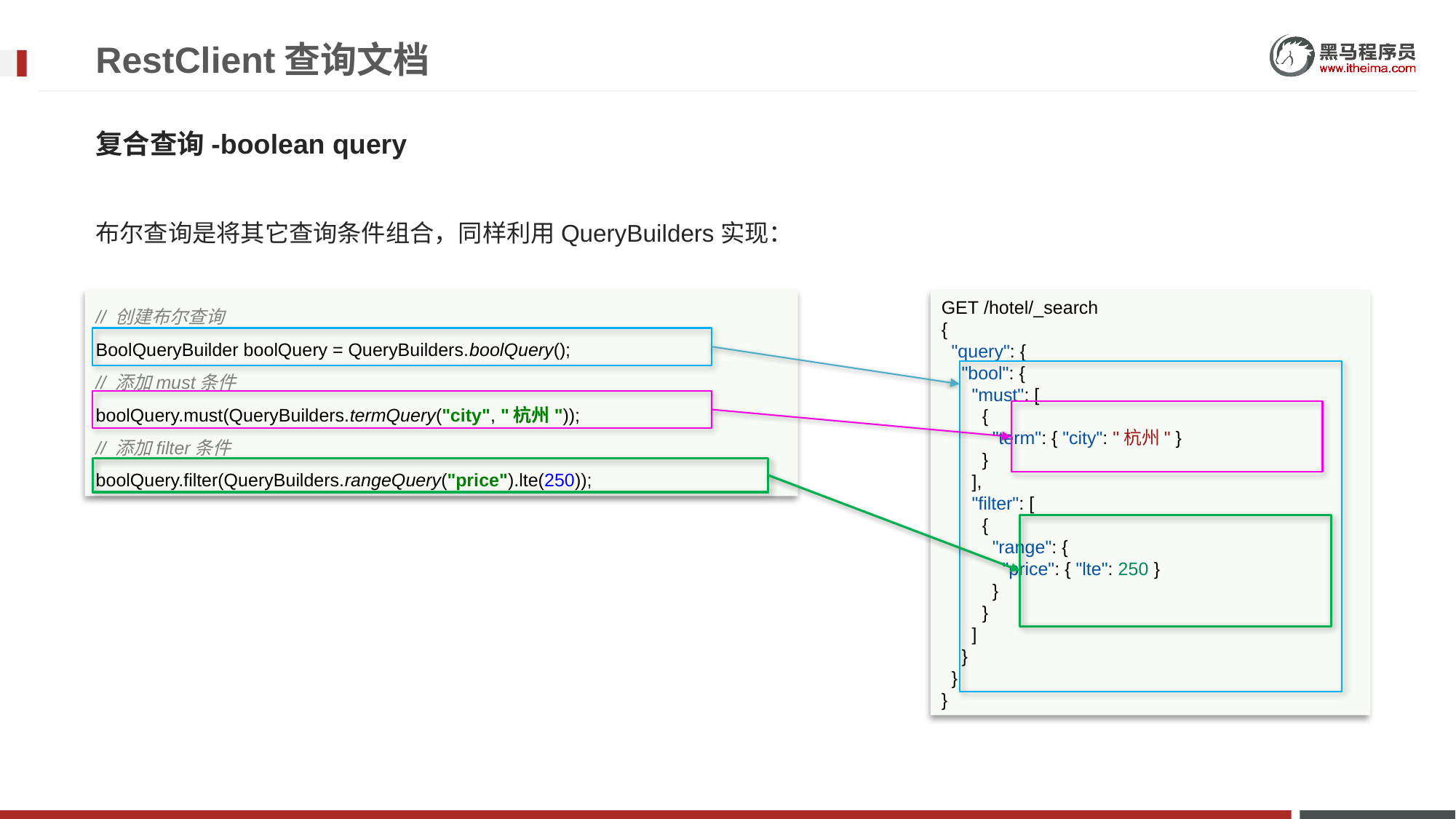

# RestClient查询文档
复合查询-boolean query
布尔查询是将其它查询条件组合，同样利用QueryBuilders实现：
// 创建布尔查询
BoolQueryBuilder boolQuery = QueryBuilders.boolQuery();
// 添加must条件
boolQuery.must(QueryBuilders.termQuery("city", "杭州"));
// 添加filter条件
boolQuery.filter(QueryBuilders.rangeQuery("price").lte(250));
GET /hotel/_search
{
  "query": {
    "bool": {
      "must": [
        {
          "term": { "city": "杭州" }
        }
      ],
      "filter": [
        {
          "range": {
            "price": { "lte": 250 }
          }
        }
      ]
    }
  }
}